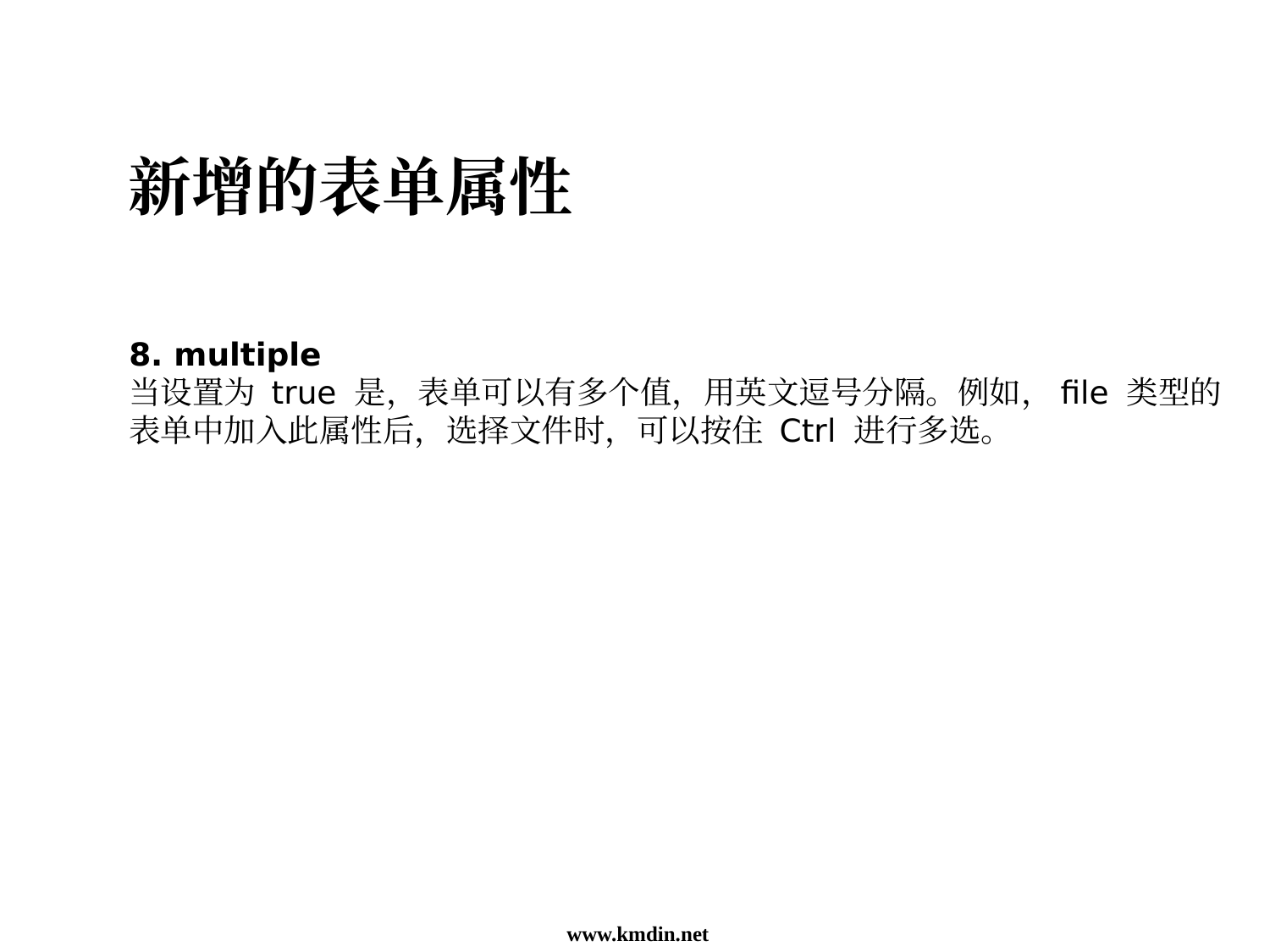

新增的表单属性
8. multiple
当设置为 true 是，表单可以有多个值，用英文逗号分隔。例如，file 类型的表单中加入此属性后，选择文件时，可以按住 Ctrl 进行多选。